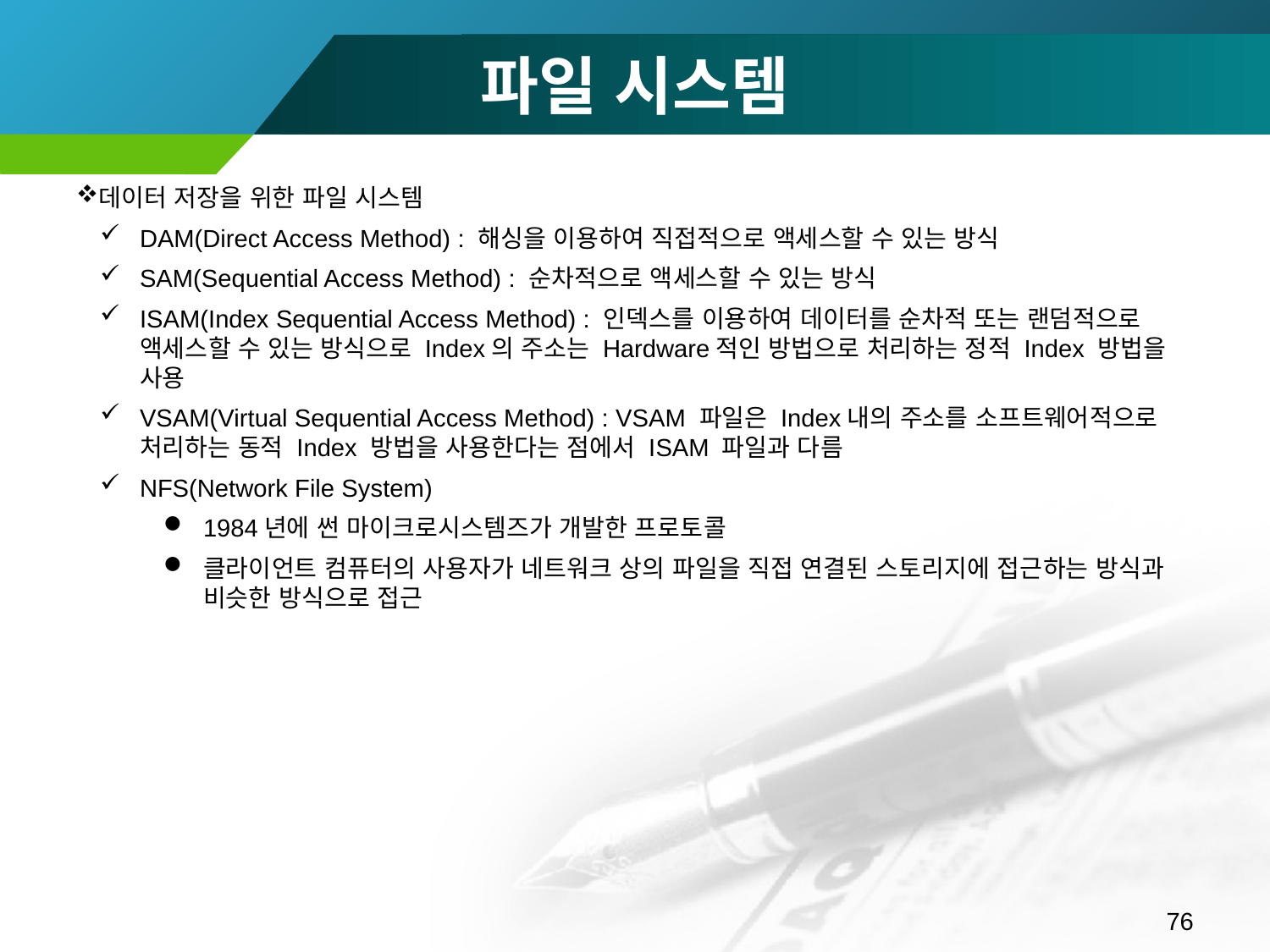

# 파일 시스템
데이터 저장을 위한 파일 시스템
DAM(Direct Access Method) : 해싱을 이용하여 직접적으로 액세스할 수 있는 방식
SAM(Sequential Access Method) : 순차적으로 액세스할 수 있는 방식
ISAM(Index Sequential Access Method) : 인덱스를 이용하여 데이터를 순차적 또는 랜덤적으로 액세스할 수 있는 방식으로 Index의 주소는 Hardware적인 방법으로 처리하는 정적 Index 방법을 사용
VSAM(Virtual Sequential Access Method) : VSAM 파일은 Index내의 주소를 소프트웨어적으로 처리하는 동적 Index 방법을 사용한다는 점에서 ISAM 파일과 다름
NFS(Network File System)
1984년에 썬 마이크로시스템즈가 개발한 프로토콜
클라이언트 컴퓨터의 사용자가 네트워크 상의 파일을 직접 연결된 스토리지에 접근하는 방식과 비슷한 방식으로 접근
76